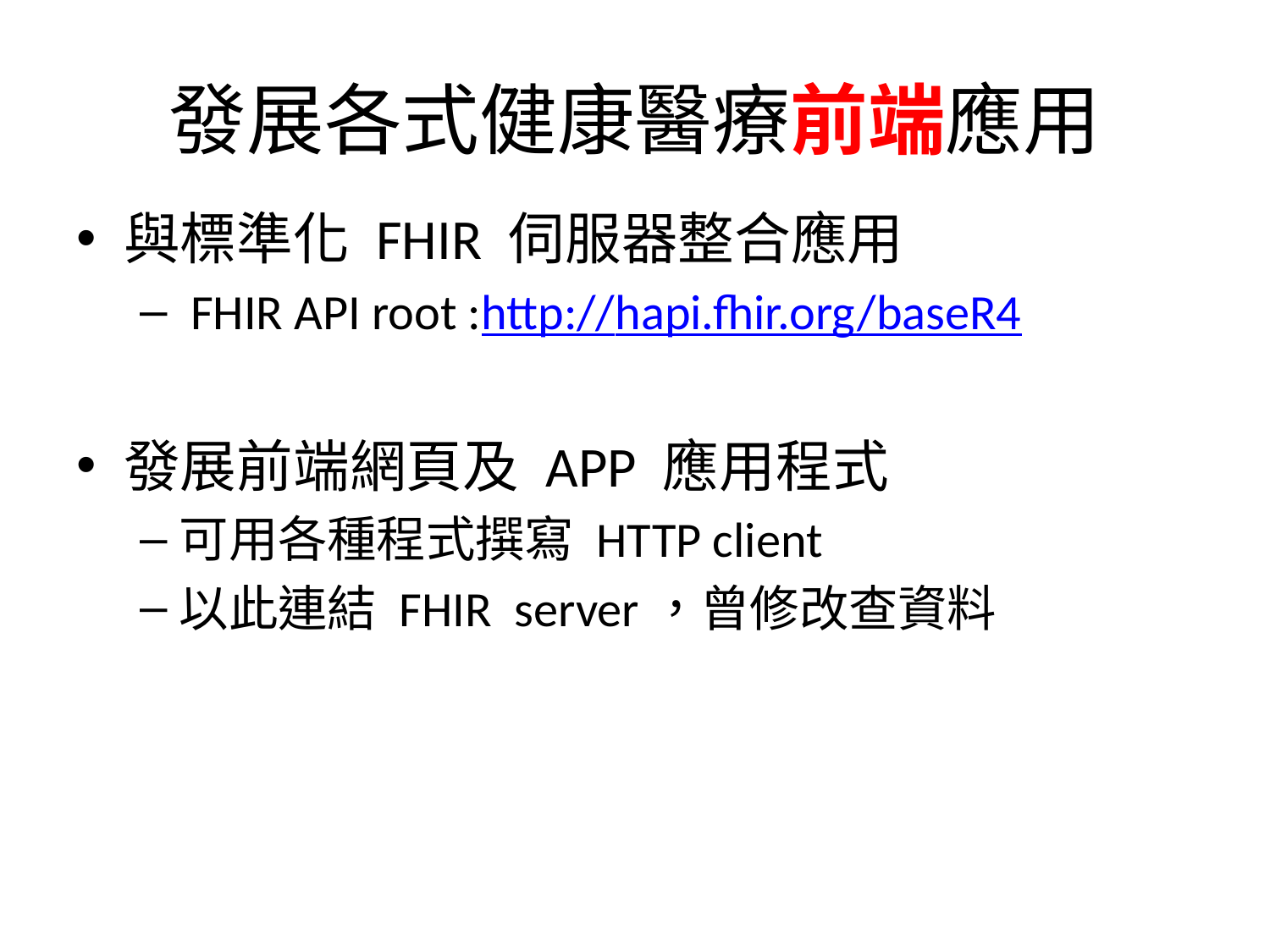

# 發展各式健康醫療前端應用
與標準化 FHIR 伺服器整合應用
 FHIR API root :http://hapi.fhir.org/baseR4

發展前端網頁及 APP 應用程式
可用各種程式撰寫 HTTP client
以此連結 FHIR  server，曾修改查資料